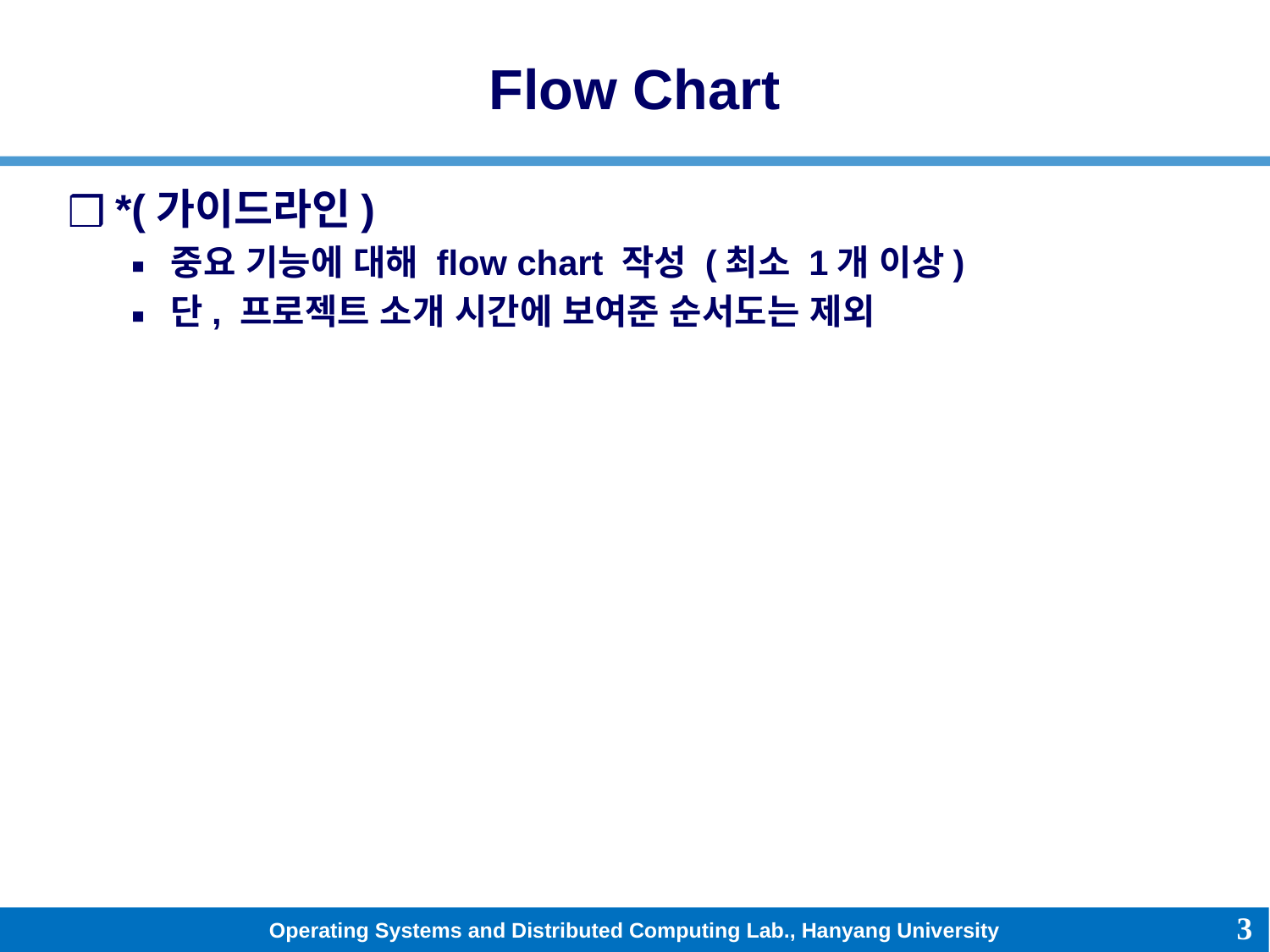

# Flow Chart
*(가이드라인)
중요 기능에 대해 flow chart 작성 (최소 1개 이상)
단, 프로젝트 소개 시간에 보여준 순서도는 제외